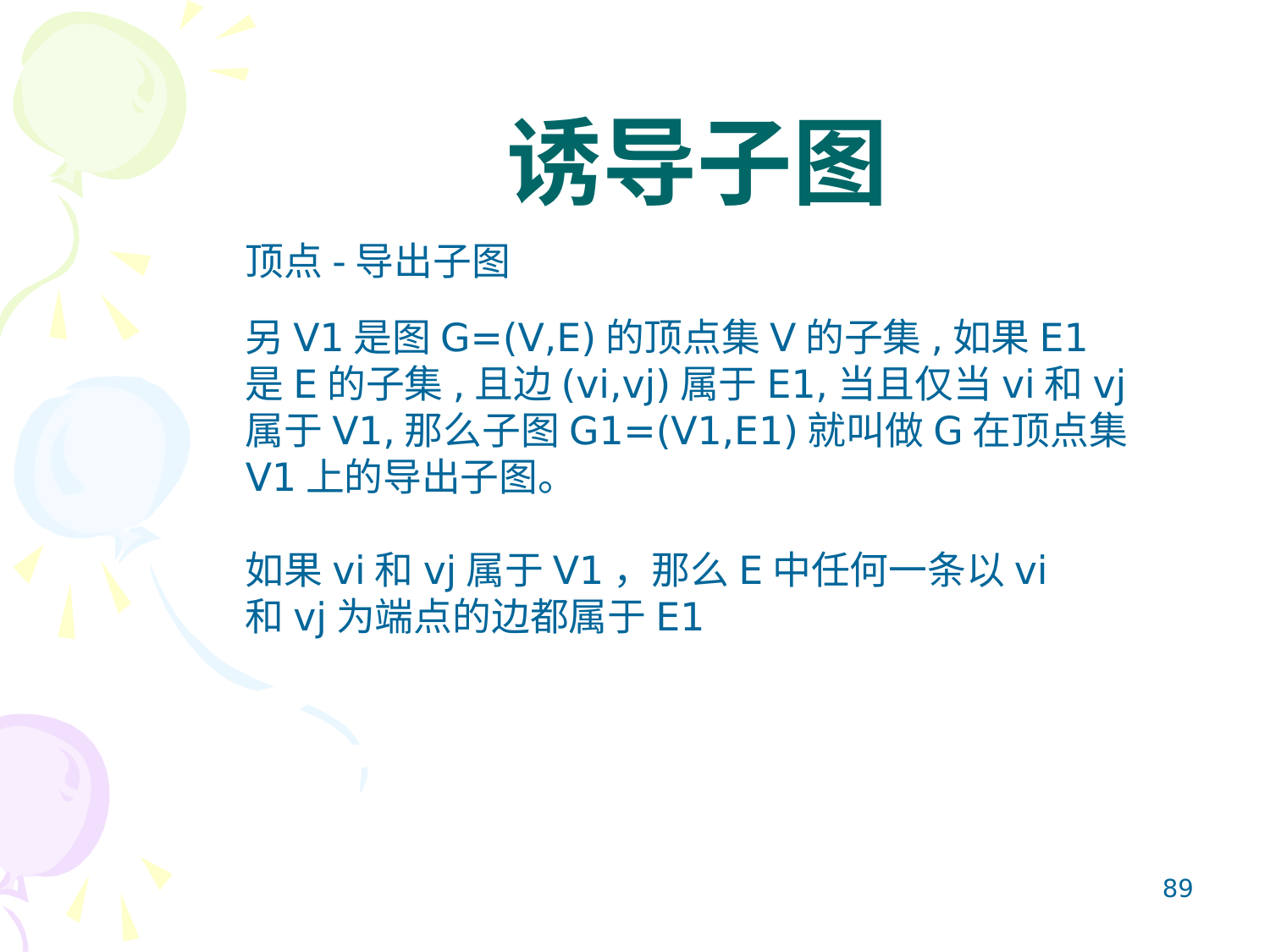

诱导子图
顶点-导出子图
另V1是图G=(V,E)的顶点集V的子集,如果E1是E的子集,且边(vi,vj)属于E1,当且仅当vi和vj属于V1,那么子图G1=(V1,E1)就叫做G在顶点集V1上的导出子图。
如果vi和vj属于V1，那么E中任何一条以vi和vj为端点的边都属于E1
89